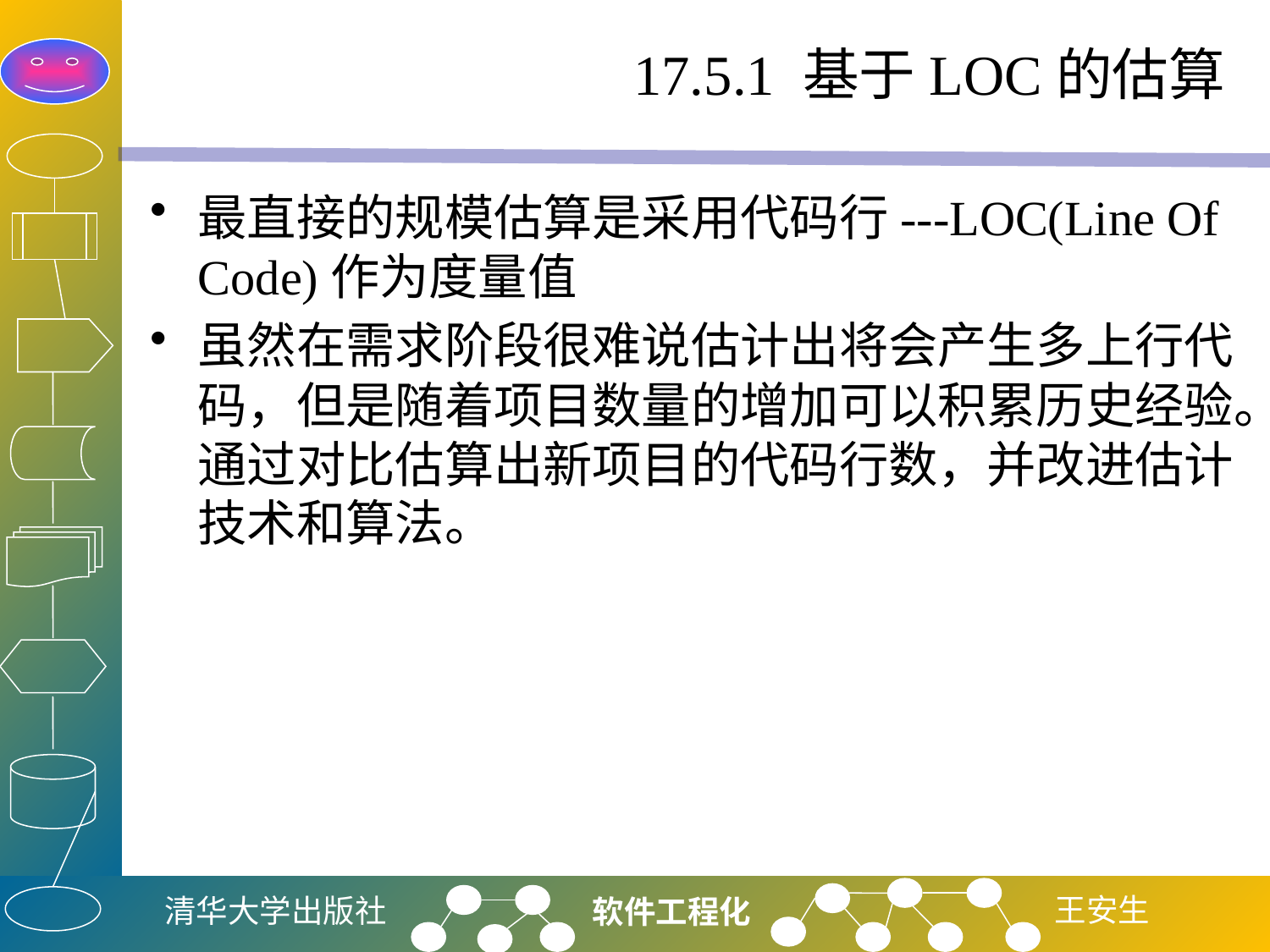

# 17.5.1 基于LOC的估算
最直接的规模估算是采用代码行---LOC(Line Of Code)作为度量值
虽然在需求阶段很难说估计出将会产生多上行代码，但是随着项目数量的增加可以积累历史经验。通过对比估算出新项目的代码行数，并改进估计技术和算法。